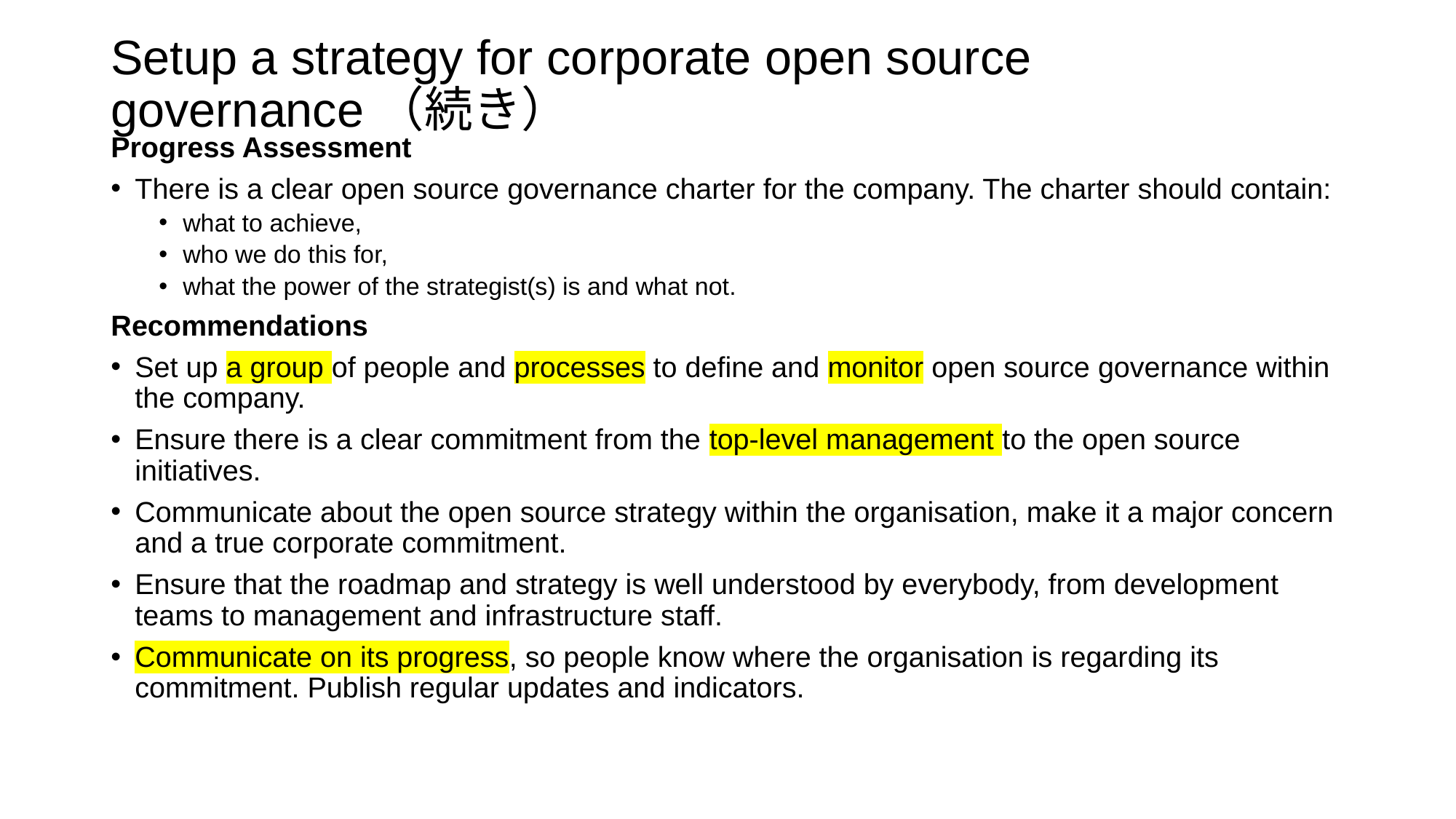

# Setup a strategy for corporate open source governance（続き）
Progress Assessment
There is a clear open source governance charter for the company. The charter should contain:
what to achieve,
who we do this for,
what the power of the strategist(s) is and what not.
Recommendations
Set up a group of people and processes to define and monitor open source governance within the company.
Ensure there is a clear commitment from the top-level management to the open source initiatives.
Communicate about the open source strategy within the organisation, make it a major concern and a true corporate commitment.
Ensure that the roadmap and strategy is well understood by everybody, from development teams to management and infrastructure staff.
Communicate on its progress, so people know where the organisation is regarding its commitment. Publish regular updates and indicators.